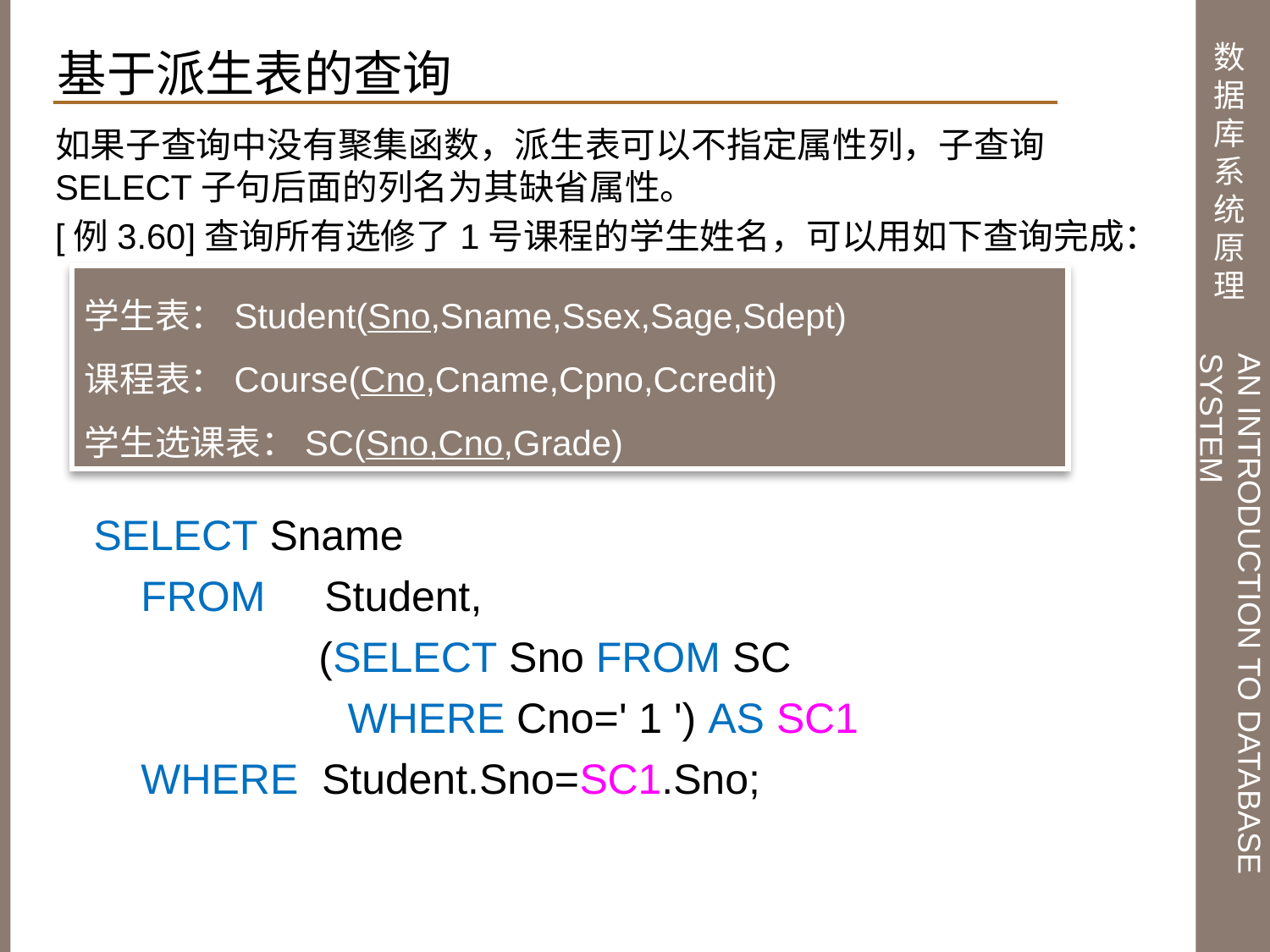

基于派生表的查询
如果子查询中没有聚集函数，派生表可以不指定属性列，子查询SELECT子句后面的列名为其缺省属性。
[例3.60]查询所有选修了1号课程的学生姓名，可以用如下查询完成：

学生表：Student(Sno,Sname,Ssex,Sage,Sdept)
课程表：Course(Cno,Cname,Cpno,Ccredit)
学生选课表：SC(Sno,Cno,Grade)
SELECT Sname
    FROM     Student,
                   (SELECT Sno FROM SC     		  		WHERE Cno=' 1 ') AS SC1
    WHERE  Student.Sno=SC1.Sno;